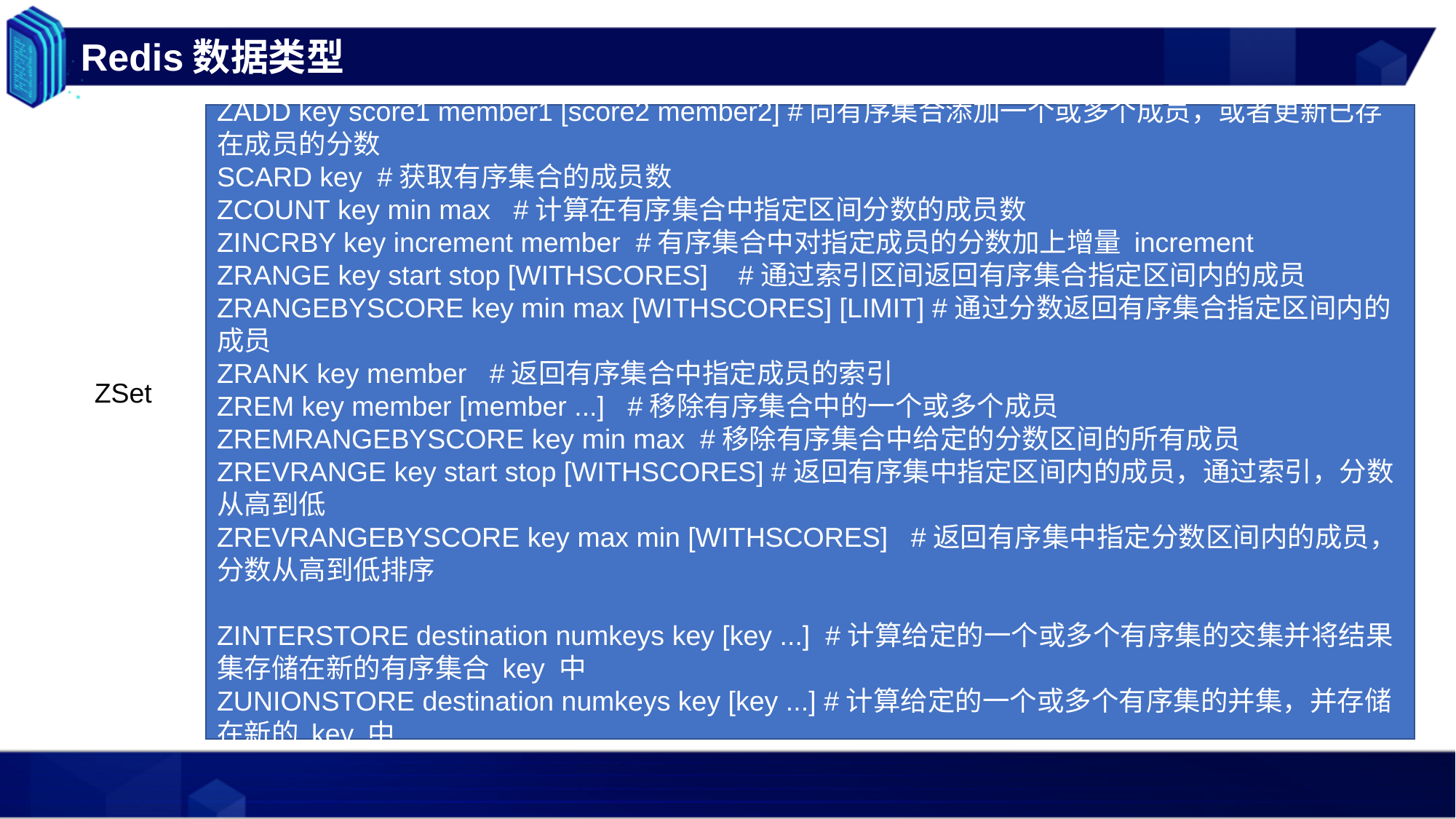

Redis数据类型
ZADD key score1 member1 [score2 member2] #向有序集合添加一个或多个成员，或者更新已存在成员的分数
SCARD key  #获取有序集合的成员数
ZCOUNT key min max   #计算在有序集合中指定区间分数的成员数
ZINCRBY key increment member  #有序集合中对指定成员的分数加上增量 increment
ZRANGE key start stop [WITHSCORES]    #通过索引区间返回有序集合指定区间内的成员
ZRANGEBYSCORE key min max [WITHSCORES] [LIMIT] #通过分数返回有序集合指定区间内的成员
ZRANK key member   #返回有序集合中指定成员的索引
ZREM key member [member ...]   #移除有序集合中的一个或多个成员
ZREMRANGEBYSCORE key min max  #移除有序集合中给定的分数区间的所有成员
ZREVRANGE key start stop [WITHSCORES] #返回有序集中指定区间内的成员，通过索引，分数从高到低
ZREVRANGEBYSCORE key max min [WITHSCORES]   #返回有序集中指定分数区间内的成员，分数从高到低排序

ZINTERSTORE destination numkeys key [key ...]  #计算给定的一个或多个有序集的交集并将结果集存储在新的有序集合 key 中
ZUNIONSTORE destination numkeys key [key ...] #计算给定的一个或多个有序集的并集，并存储在新的 key 中

ZSet